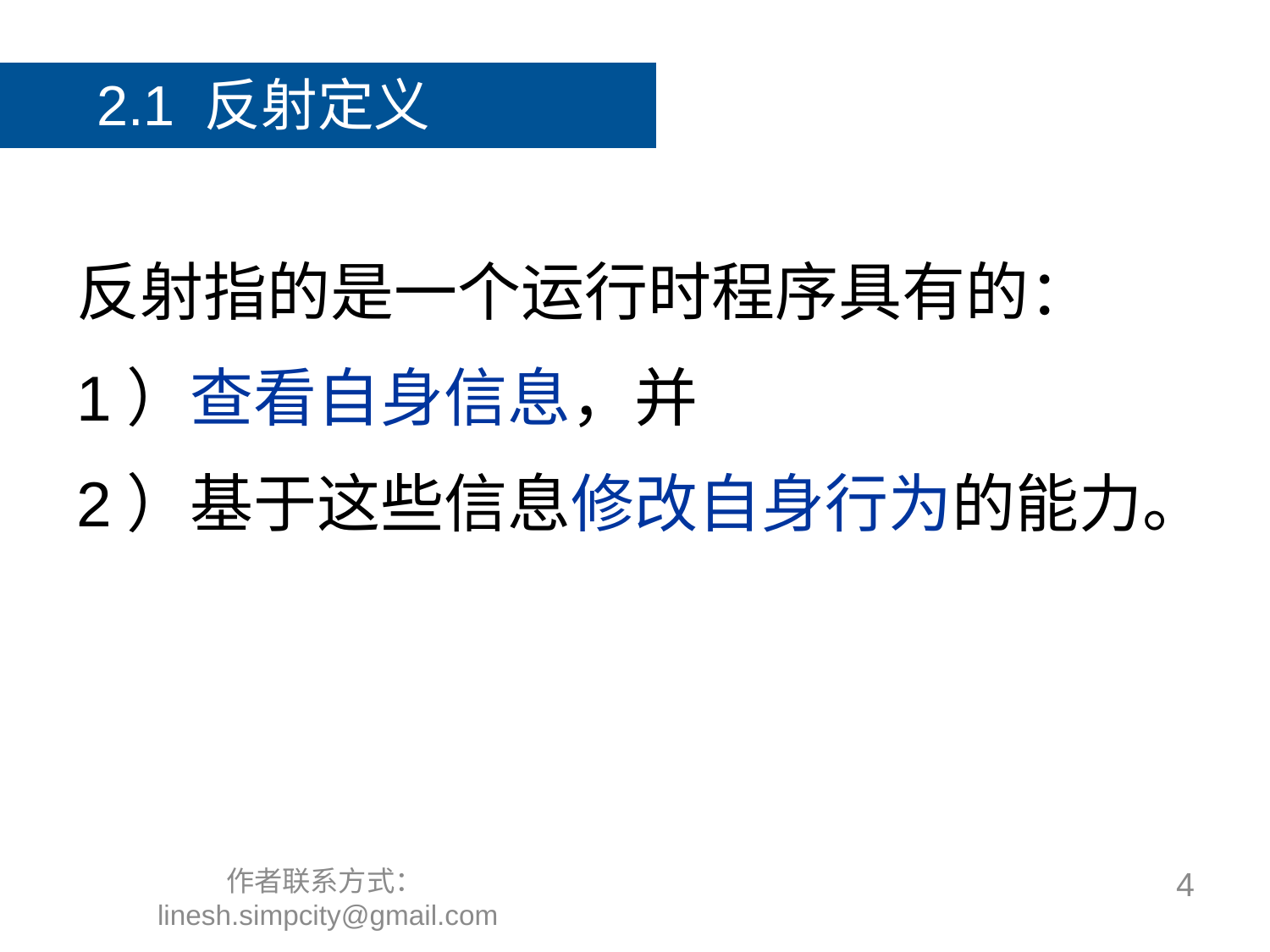

2.1 反射定义
# 反射指的是一个运行时程序具有的： 1）查看自身信息，并 2）基于这些信息修改自身行为的能力。
作者联系方式：linesh.simpcity@gmail.com
4